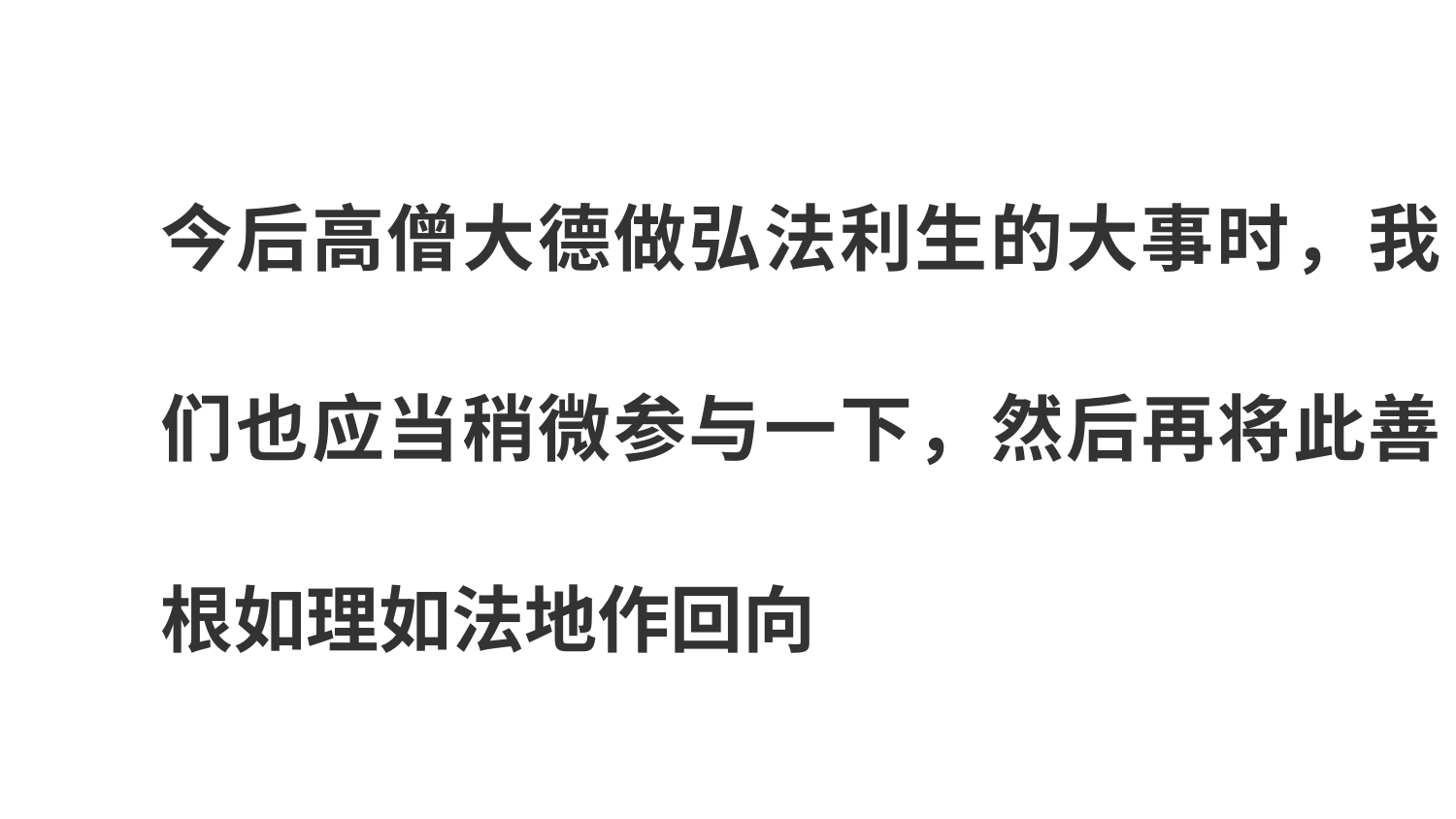

今后高僧大德做弘法利生的大事时，我们也应当稍微参与一下，然后再将此善根如理如法地作回向